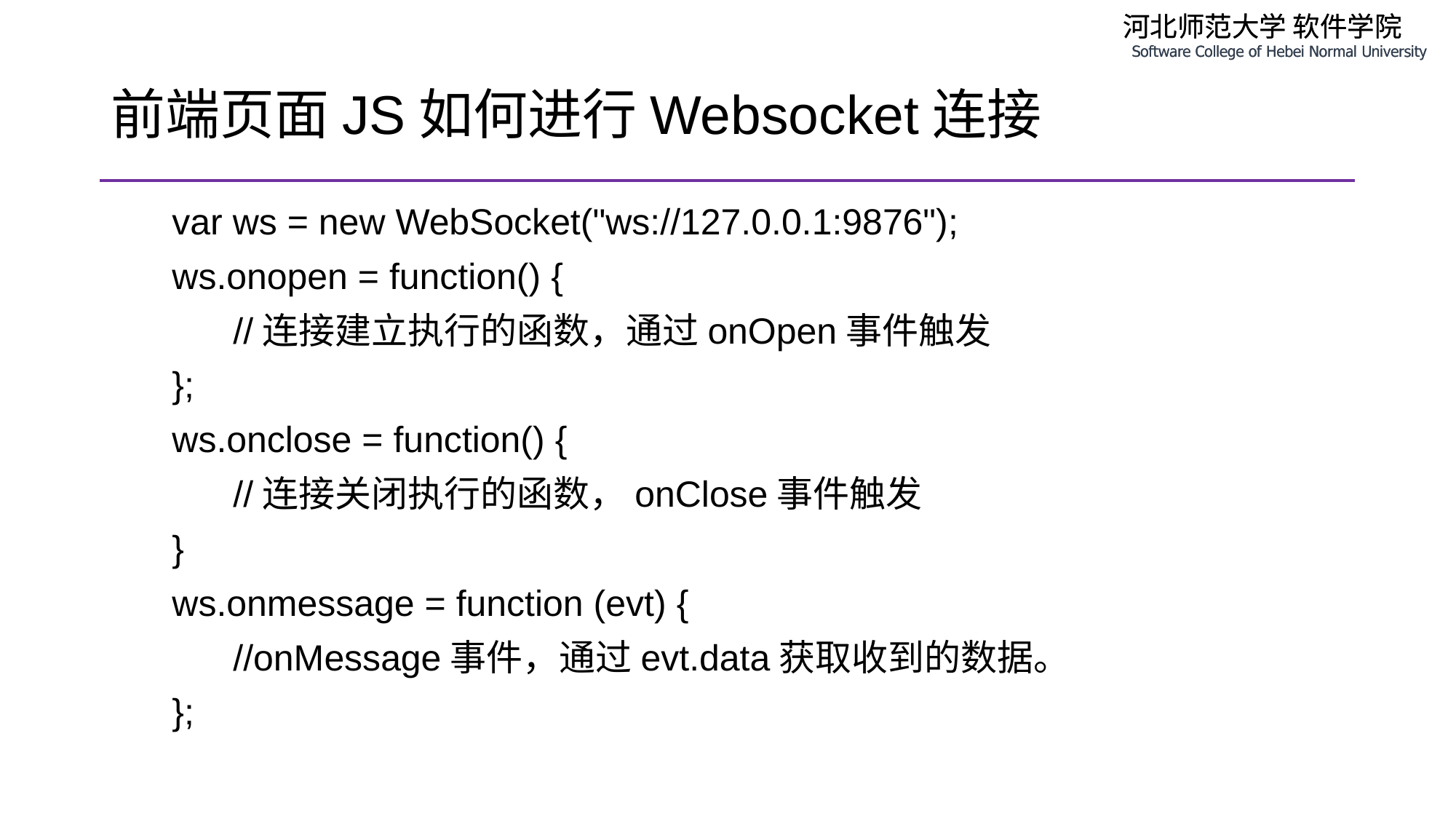

# 前端页面JS如何进行Websocket连接
      var ws = new WebSocket("ws://127.0.0.1:9876");
      ws.onopen = function() {
            //连接建立执行的函数，通过onOpen事件触发
      };
      ws.onclose = function() {
            //连接关闭执行的函数，onClose事件触发
      }
      ws.onmessage = function (evt) {
            //onMessage事件，通过evt.data获取收到的数据。
      };